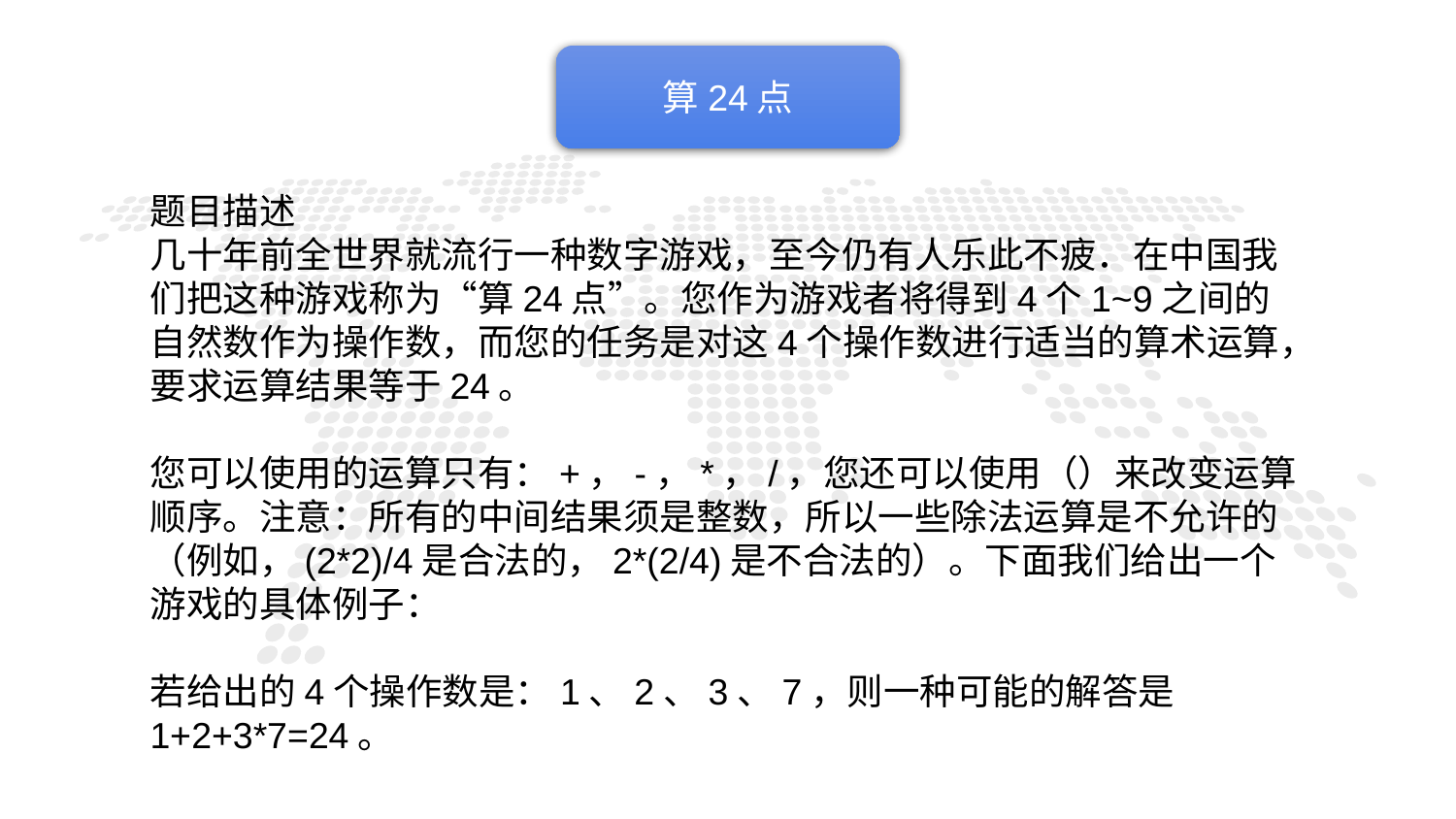

算24点
题目描述
几十年前全世界就流行一种数字游戏，至今仍有人乐此不疲．在中国我们把这种游戏称为“算24点”。您作为游戏者将得到4个1~9之间的自然数作为操作数，而您的任务是对这4个操作数进行适当的算术运算，要求运算结果等于24。

您可以使用的运算只有：+，-，*，/，您还可以使用（）来改变运算顺序。注意：所有的中间结果须是整数，所以一些除法运算是不允许的（例如，(2*2)/4是合法的，2*(2/4)是不合法的）。下面我们给出一个游戏的具体例子：

若给出的4个操作数是：1、2、3、7，则一种可能的解答是1+2+3*7=24。